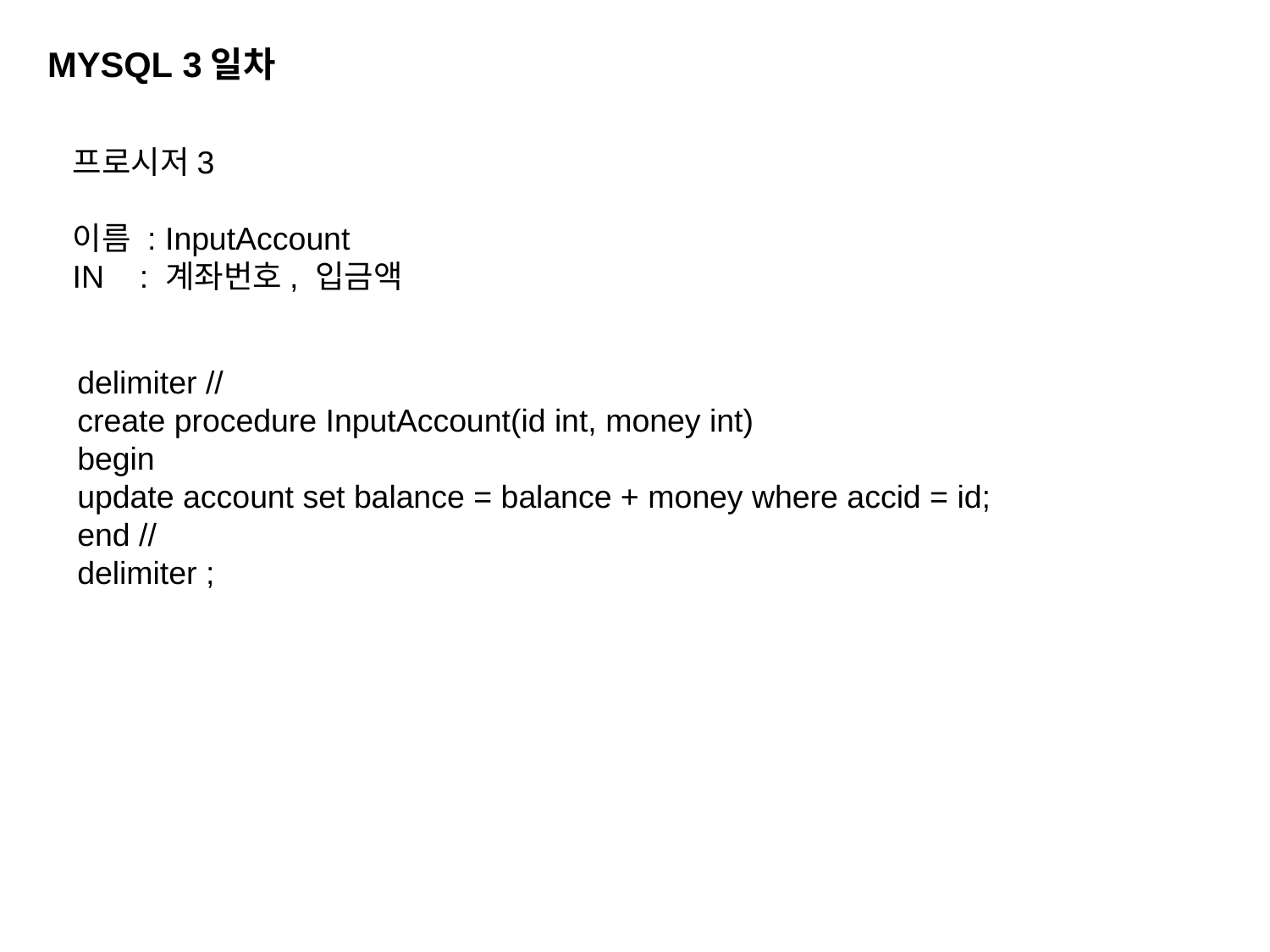

MYSQL 3일차
프로시저3

이름 : InputAccount
IN    : 계좌번호, 입금액
delimiter //
create procedure InputAccount(id int, money int)
begin
update account set balance = balance + money where accid = id;
end //
delimiter ;